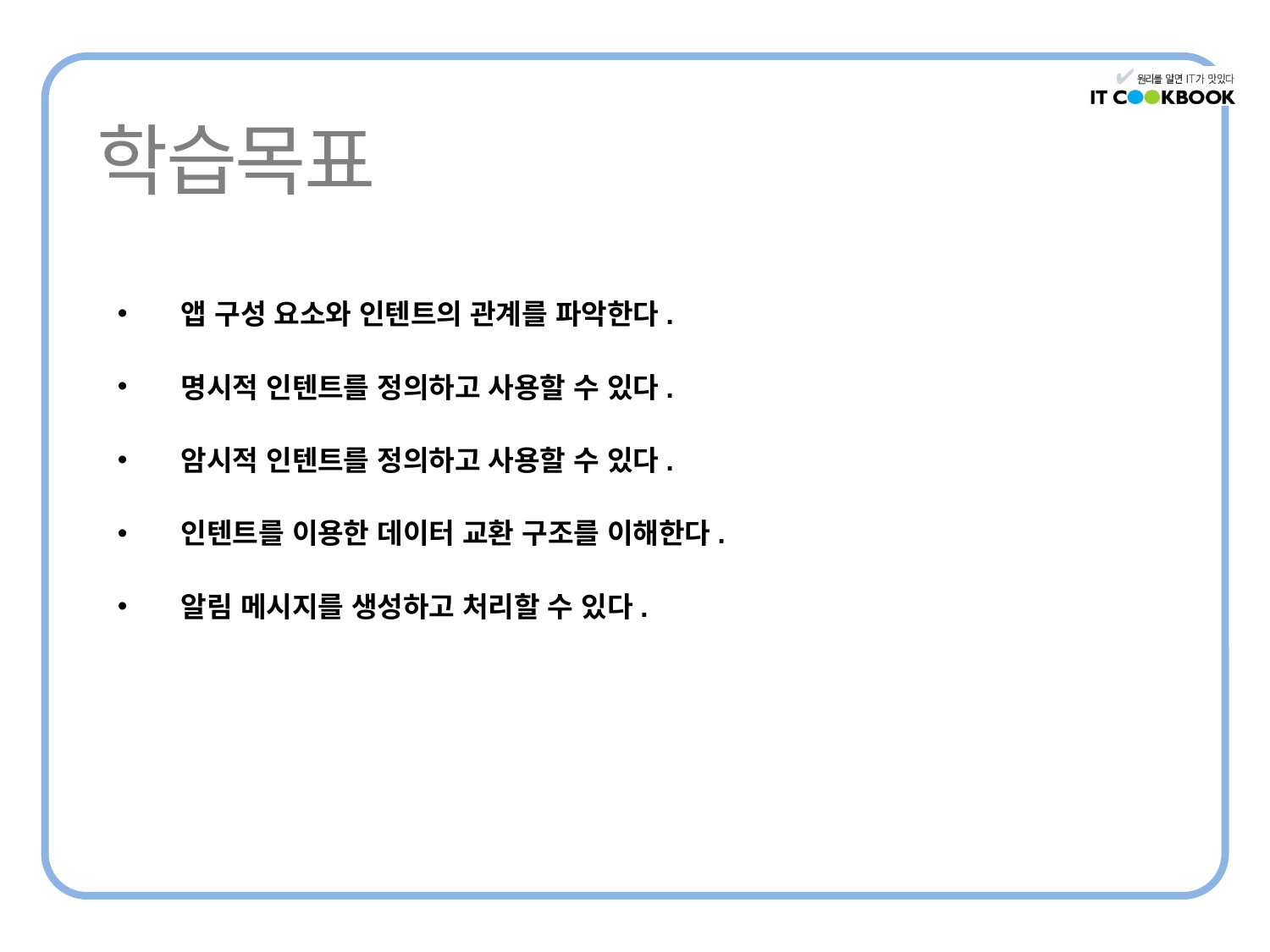

앱 구성 요소와 인텐트의 관계를 파악한다.
명시적 인텐트를 정의하고 사용할 수 있다.
암시적 인텐트를 정의하고 사용할 수 있다.
인텐트를 이용한 데이터 교환 구조를 이해한다.
알림 메시지를 생성하고 처리할 수 있다.